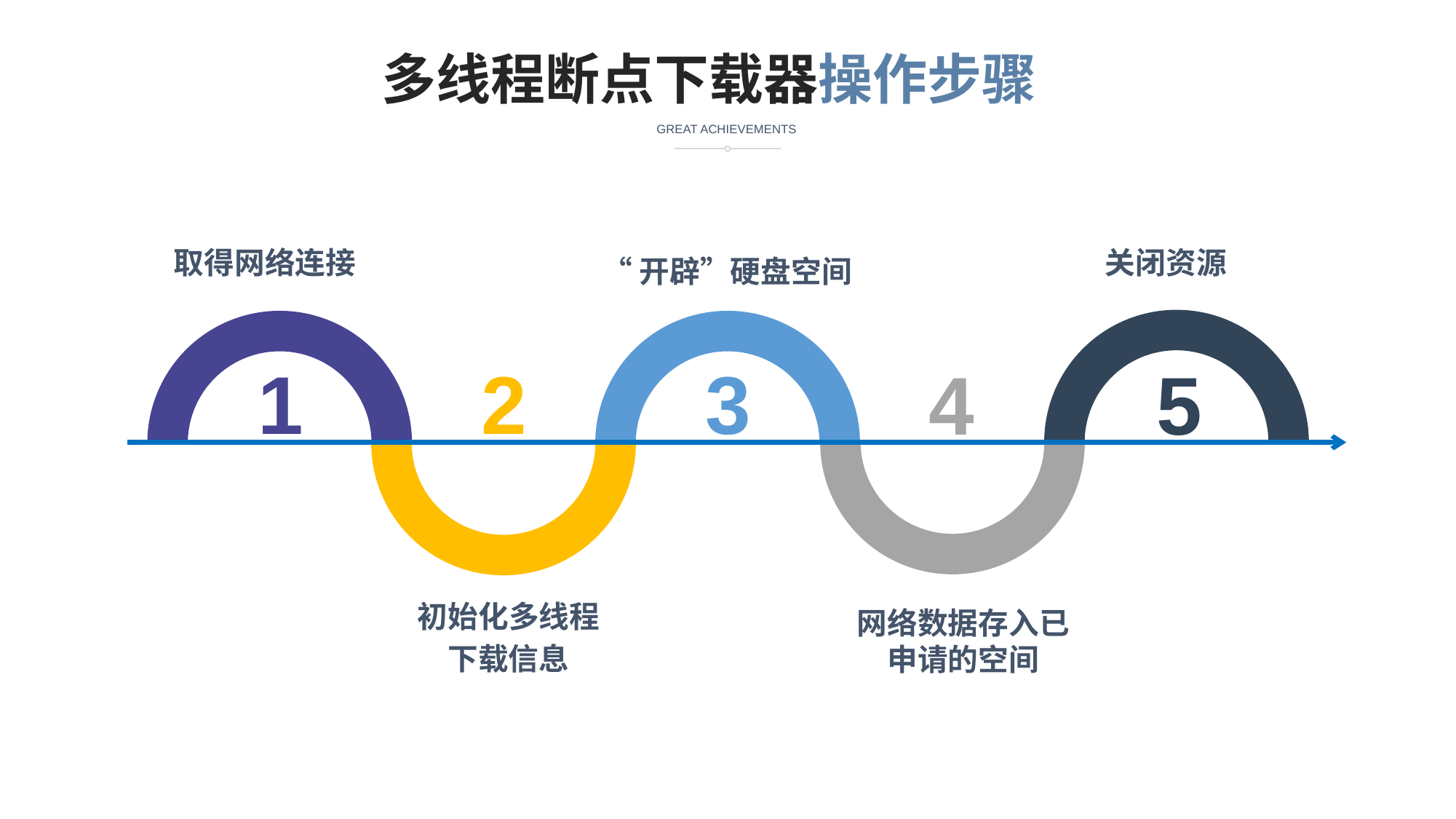

多线程断点下载器操作步骤
GREAT ACHIEVEMENTS

关闭资源
取得网络连接
“开辟”硬盘空间

1
2
3
4
5
初始化多线程
下载信息
网络数据存入已申请的空间